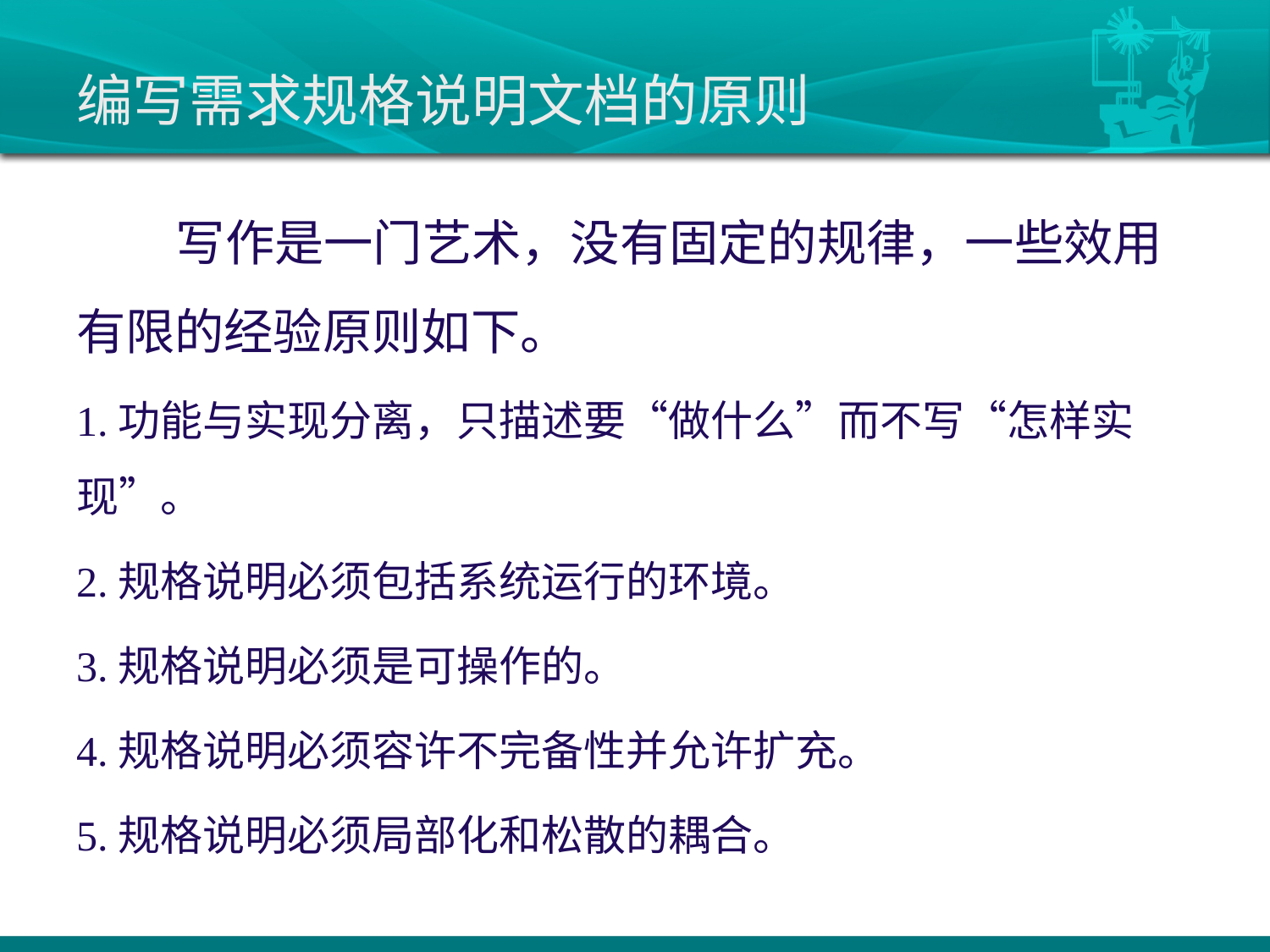

# 编写需求规格说明文档的原则
        写作是一门艺术，没有固定的规律，一些效用有限的经验原则如下。
1.功能与实现分离，只描述要“做什么”而不写“怎样实现”。
2.规格说明必须包括系统运行的环境。
3.规格说明必须是可操作的。
4.规格说明必须容许不完备性并允许扩充。
5.规格说明必须局部化和松散的耦合。